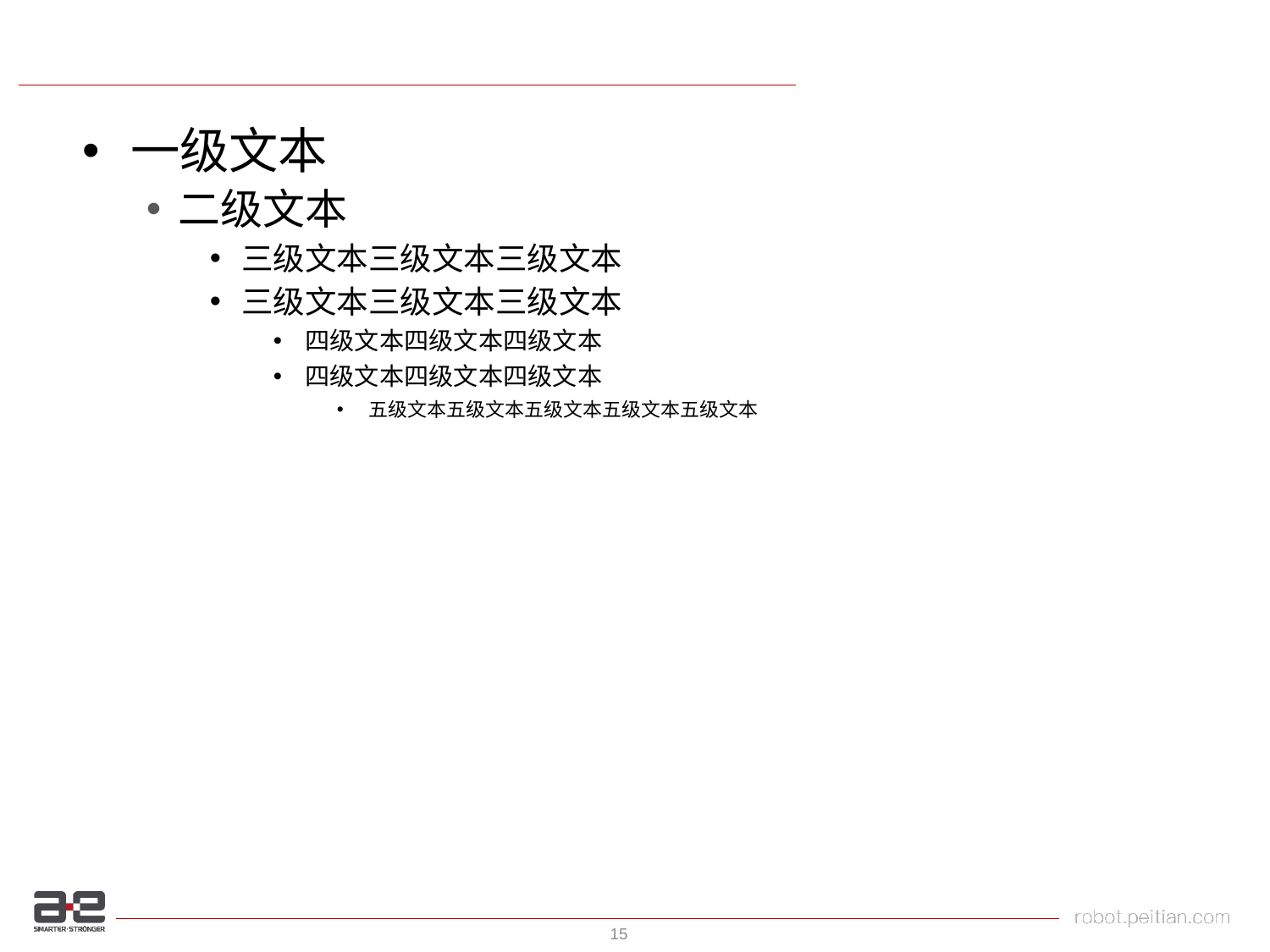

#
一级文本
二级文本
三级文本三级文本三级文本
三级文本三级文本三级文本
四级文本四级文本四级文本
四级文本四级文本四级文本
五级文本五级文本五级文本五级文本五级文本
15